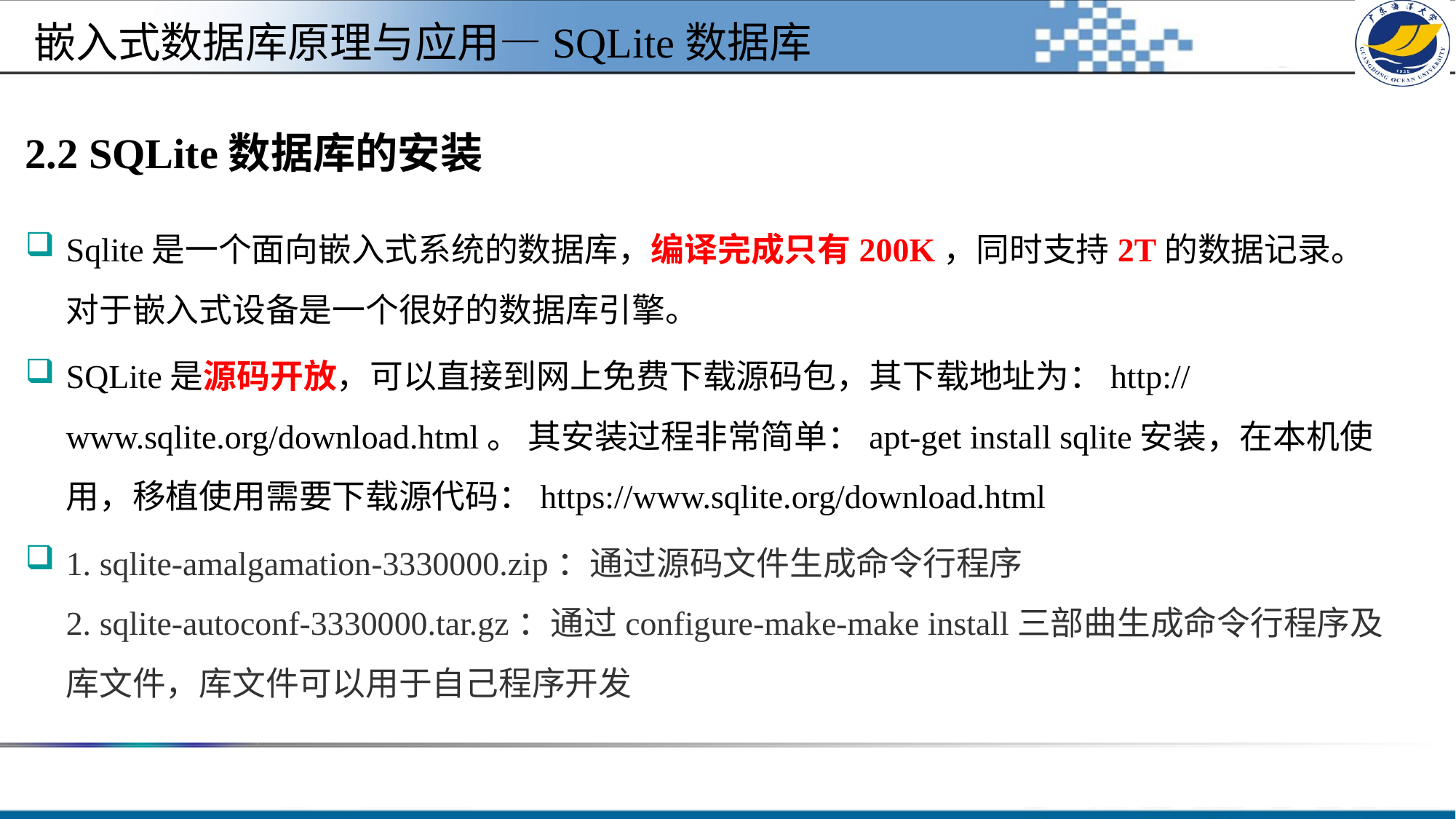

嵌入式数据库原理与应用—SQLite数据库
# 2.2 SQLite数据库的安装
Sqlite是一个面向嵌入式系统的数据库，编译完成只有200K，同时支持2T的数据记录。对于嵌入式设备是一个很好的数据库引擎。
SQLite是源码开放，可以直接到网上免费下载源码包，其下载地址为：http://www.sqlite.org/download.html。 其安装过程非常简单：apt-get install sqlite安装，在本机使用，移植使用需要下载源代码：https://www.sqlite.org/download.html
1. sqlite-amalgamation-3330000.zip：通过源码文件生成命令行程序
2. sqlite-autoconf-3330000.tar.gz：通过configure-make-make install三部曲生成命令行程序及库文件，库文件可以用于自己程序开发